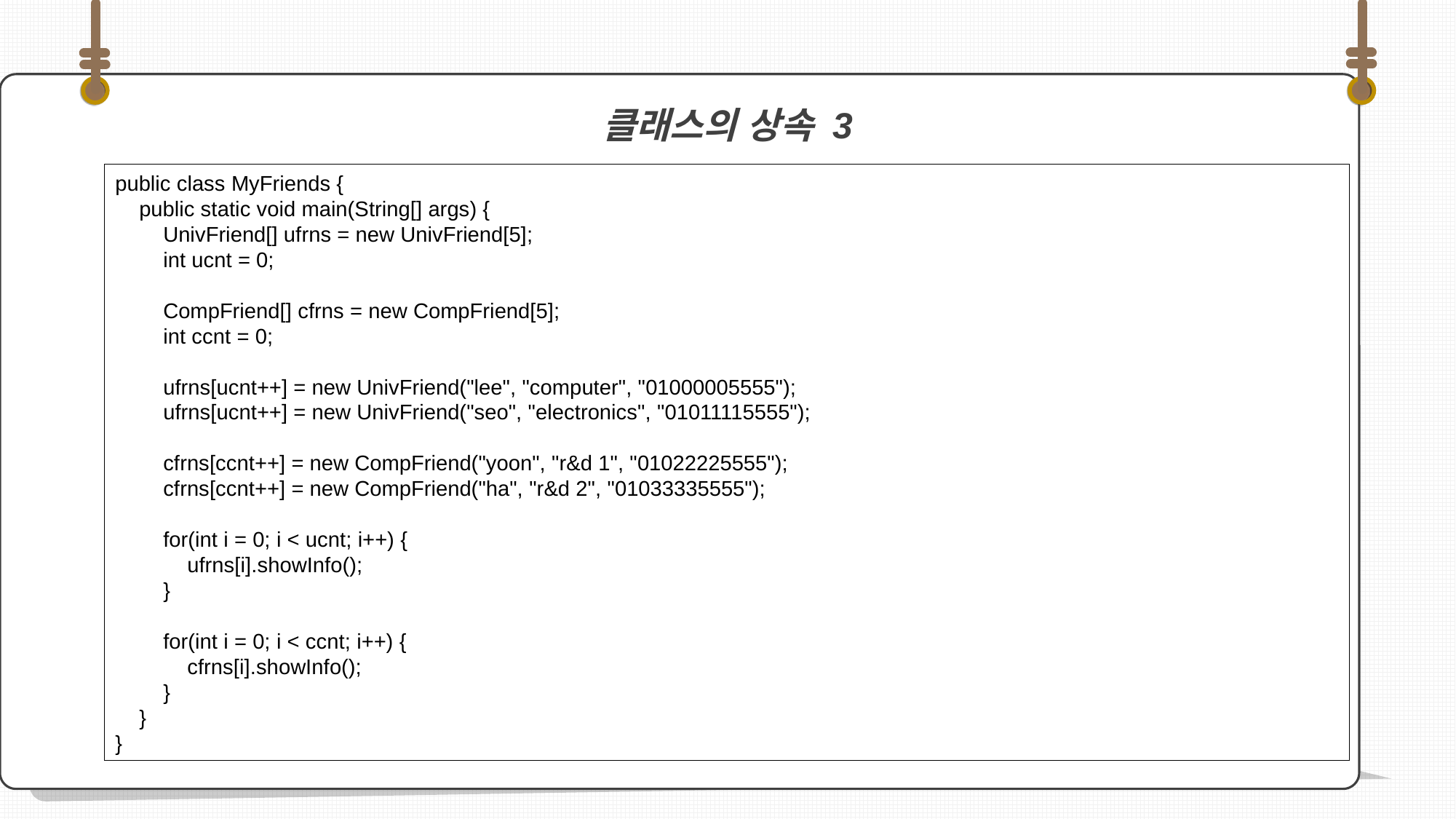

클래스의 상속 3

public class MyFriends {
    public static void main(String[] args) {
        UnivFriend[] ufrns = new UnivFriend[5];
        int ucnt = 0;

        CompFriend[] cfrns = new CompFriend[5];
        int ccnt = 0;

        ufrns[ucnt++] = new UnivFriend("lee", "computer", "01000005555");
        ufrns[ucnt++] = new UnivFriend("seo", "electronics", "01011115555");

        cfrns[ccnt++] = new CompFriend("yoon", "r&d 1", "01022225555");
        cfrns[ccnt++] = new CompFriend("ha", "r&d 2", "01033335555");

        for(int i = 0; i < ucnt; i++) {
            ufrns[i].showInfo();
        }

        for(int i = 0; i < ccnt; i++) {
            cfrns[i].showInfo();
        }
    }
}